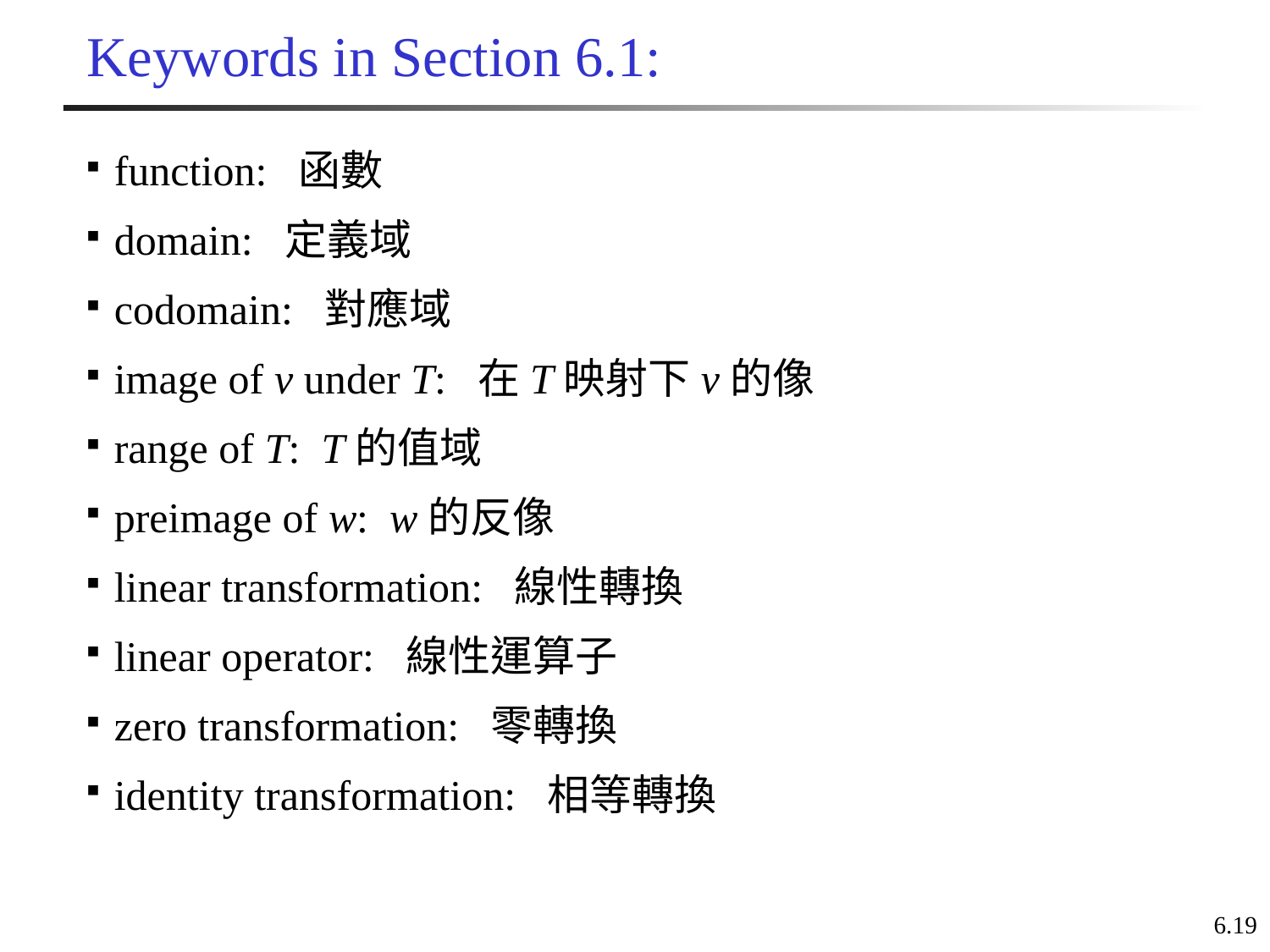

# Keywords in Section 6.1:
function:  函數
domain:  定義域
codomain:  對應域
image of v under T:  在T映射下v的像
range of T:  T的值域
preimage of w:  w的反像
linear transformation:  線性轉換
linear operator:  線性運算子
zero transformation:  零轉換
identity transformation:  相等轉換
6.19